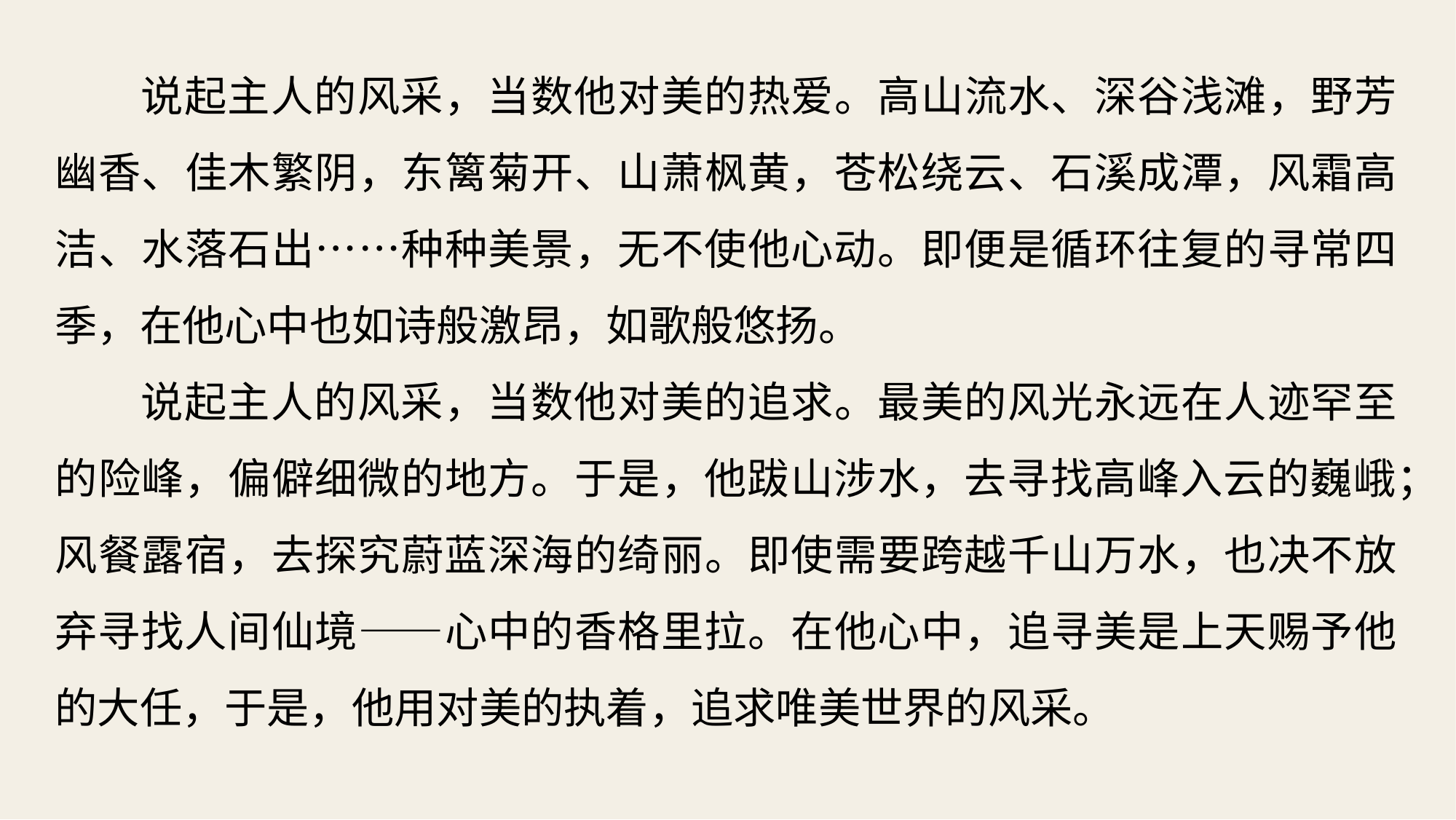

说起主人的风采，当数他对美的热爱。高山流水、深谷浅滩，野芳幽香、佳木繁阴，东篱菊开、山萧枫黄，苍松绕云、石溪成潭，风霜高洁、水落石出……种种美景，无不使他心动。即便是循环往复的寻常四季，在他心中也如诗般激昂，如歌般悠扬。
说起主人的风采，当数他对美的追求。最美的风光永远在人迹罕至的险峰，偏僻细微的地方。于是，他跋山涉水，去寻找高峰入云的巍峨；风餐露宿，去探究蔚蓝深海的绮丽。即使需要跨越千山万水，也决不放弃寻找人间仙境——心中的香格里拉。在他心中，追寻美是上天赐予他的大任，于是，他用对美的执着，追求唯美世界的风采。